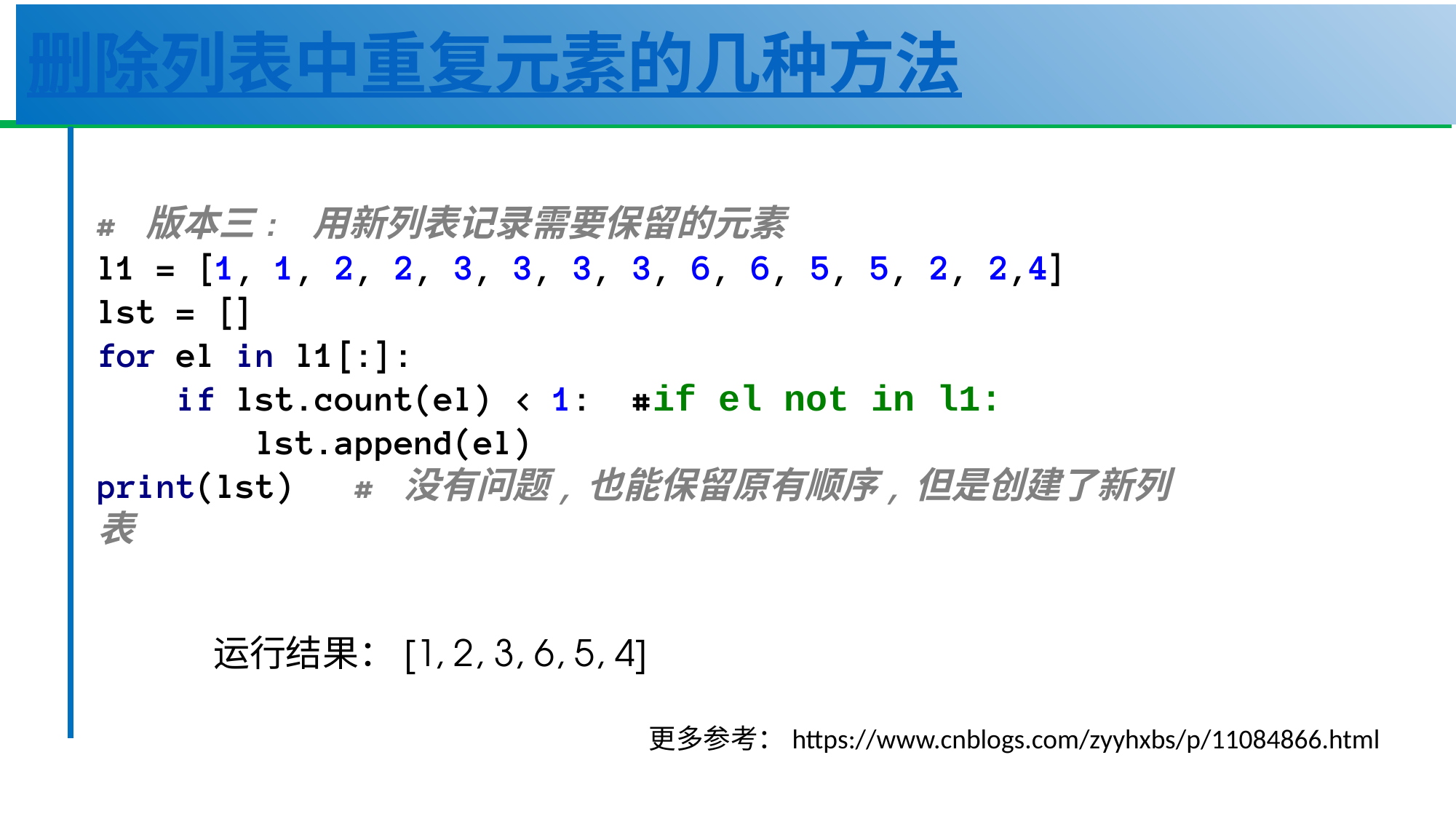

# 删除列表中重复元素的几种方法

# 版本三: 用新列表记录需要保留的元素 l1 = [1, 1, 2, 2, 3, 3, 3, 3, 6, 6, 5, 5, 2, 2,4] lst = [] for el in l1[:]: if lst.count(el) < 1:  #if el not in l1: lst.append(el) print(lst)   # 没有问题,也能保留原有顺序,但是创建了新列表
运行结果：[1, 2, 3, 6, 5, 4]
更多参考：https://www.cnblogs.com/zyyhxbs/p/11084866.html